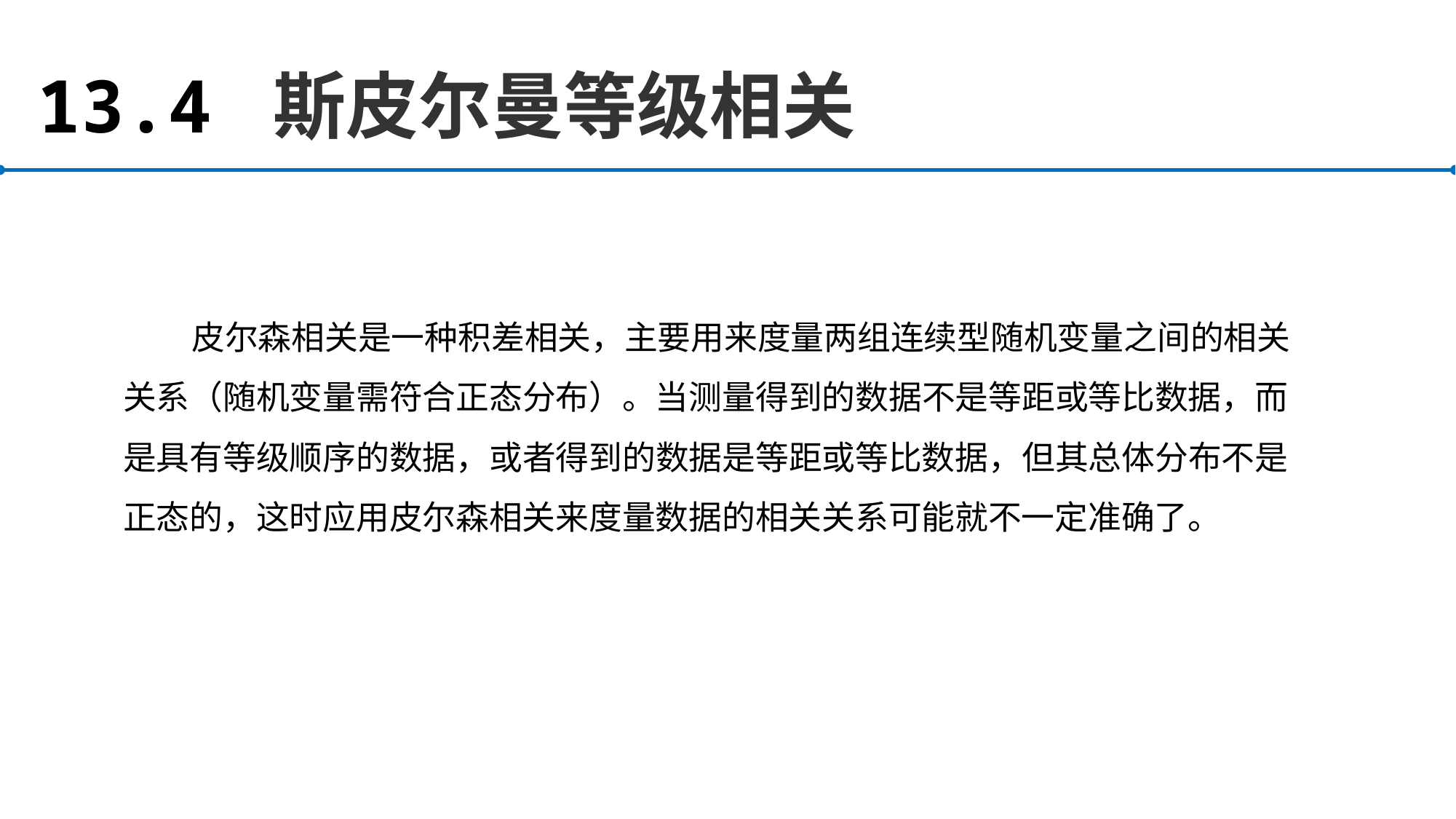

# 13.4 斯皮尔曼等级相关
皮尔森相关是一种积差相关，主要用来度量两组连续型随机变量之间的相关关系（随机变量需符合正态分布）。当测量得到的数据不是等距或等比数据，而是具有等级顺序的数据，或者得到的数据是等距或等比数据，但其总体分布不是正态的，这时应用皮尔森相关来度量数据的相关关系可能就不一定准确了。